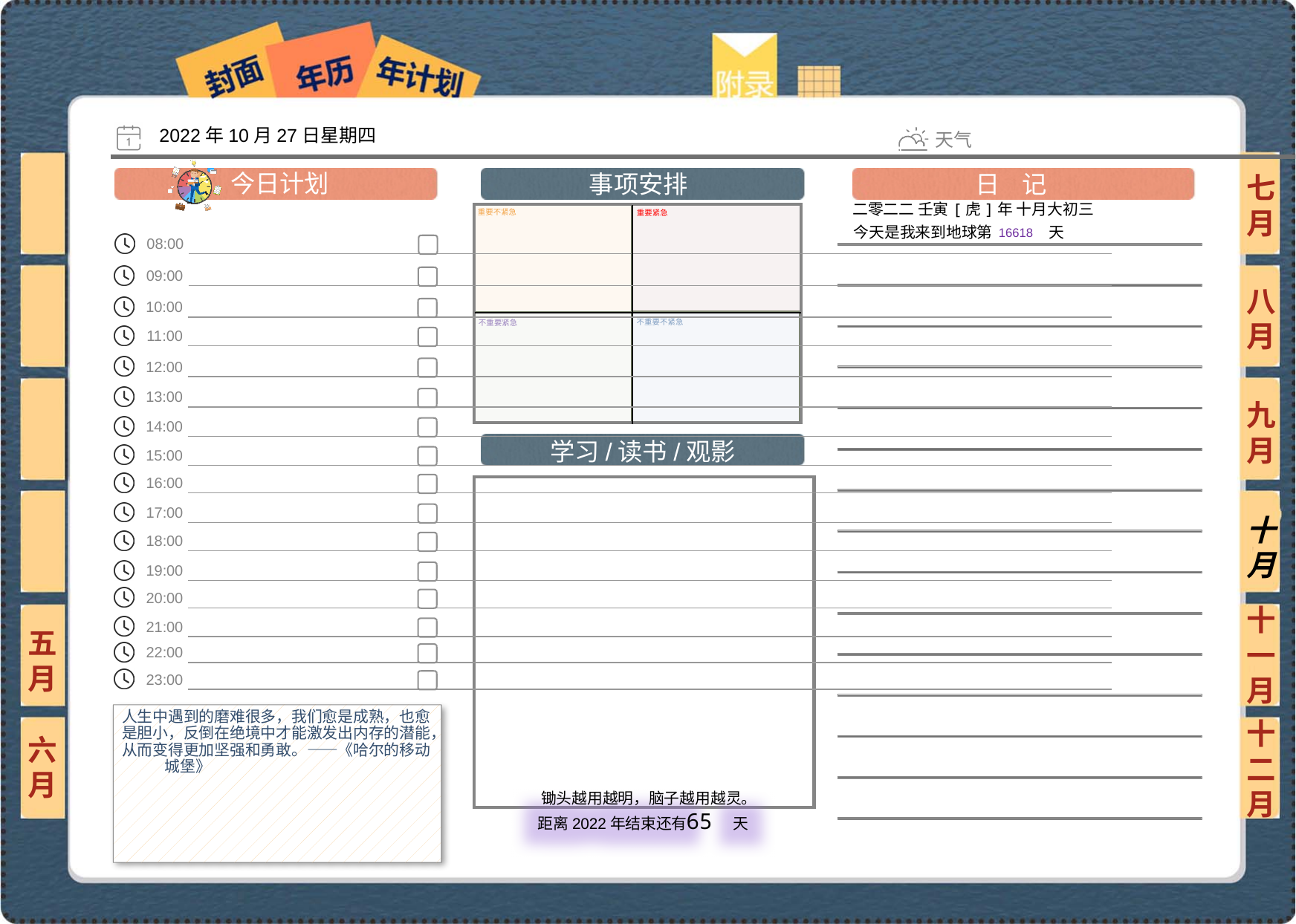

2022年10月27日星期四
七月
二零二二 壬寅[虎]年 十月大初三
16618
八月
九月
十月
十一月
五月
人生中遇到的磨难很多，我们愈是成熟，也愈是胆小，反倒在绝境中才能激发出内存的潜能，从而变得更加坚强和勇敢。——《哈尔的移动城堡》

六月
十二月
65
 锄头越用越明，脑子越用越灵。